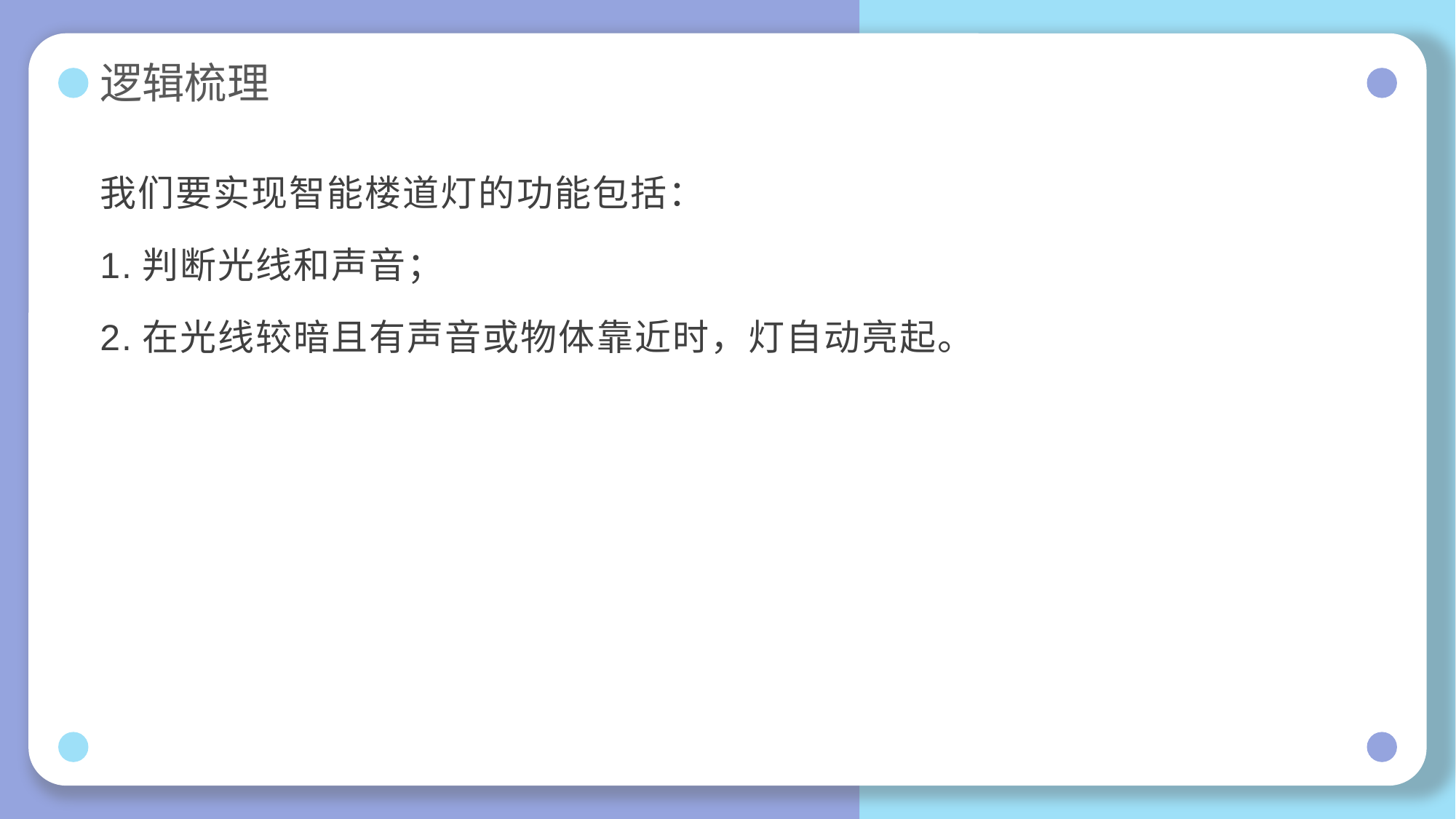

# 逻辑梳理
我们要实现智能楼道灯的功能包括：
1.判断光线和声音；
2.在光线较暗且有声音或物体靠近时，灯自动亮起。